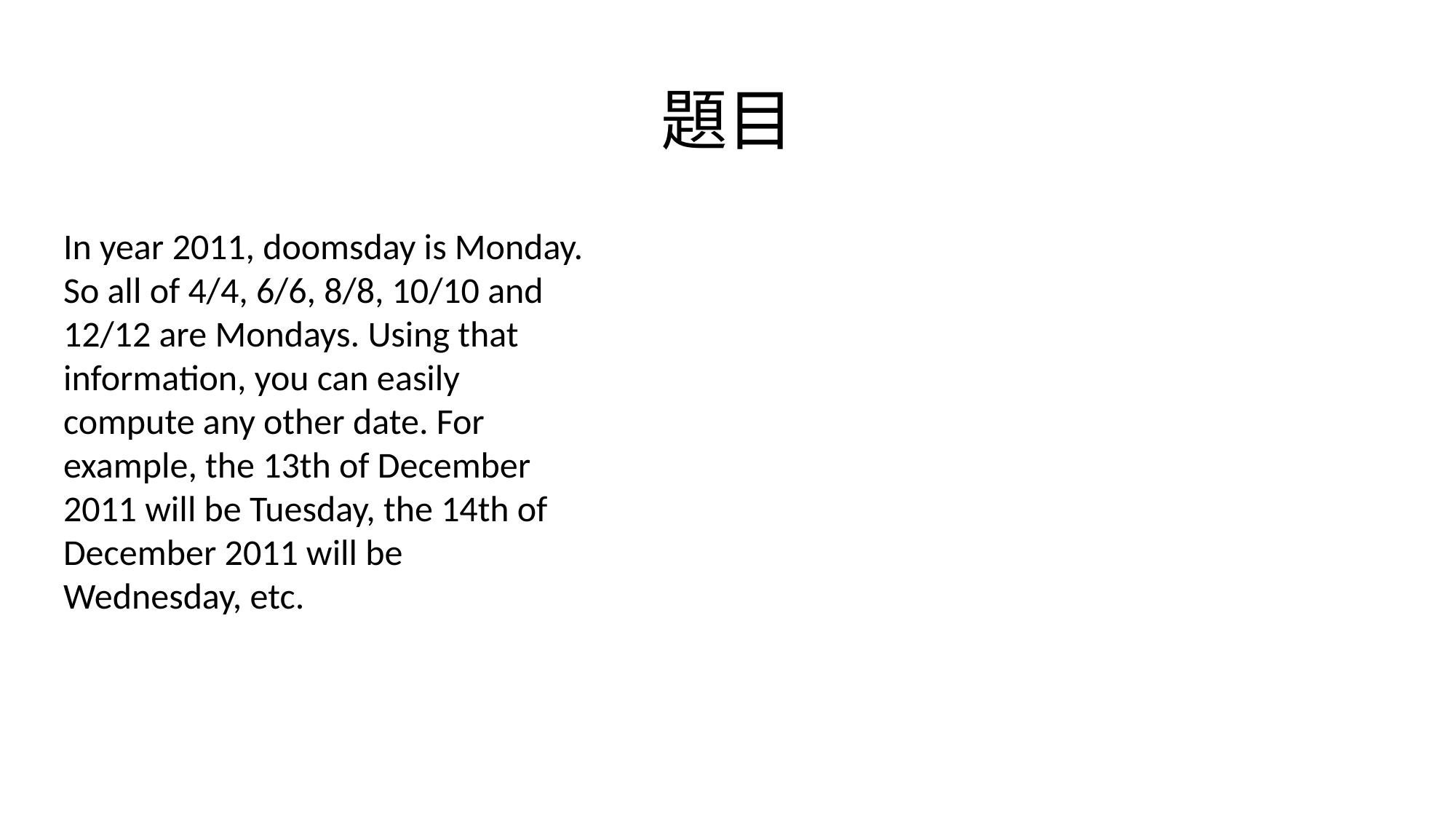

# 題目
In year 2011, doomsday is Monday. So all of 4/4, 6/6, 8/8, 10/10 and 12/12 are Mondays. Using that information, you can easily compute any other date. For example, the 13th of December 2011 will be Tuesday, the 14th of December 2011 will be Wednesday, etc.